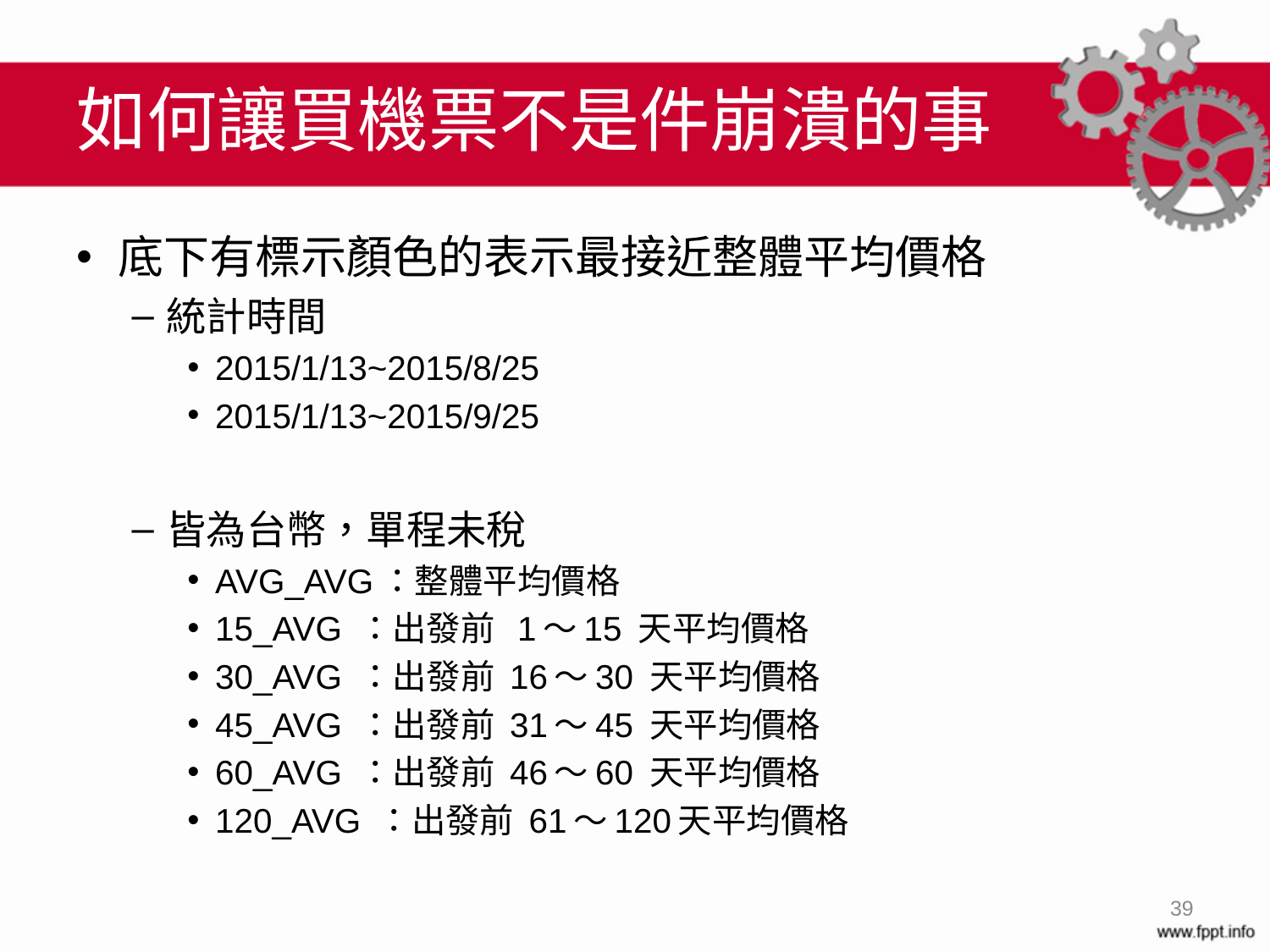

# 如何讓買機票不是件崩潰的事
底下有標示顏色的表示最接近整體平均價格
統計時間
2015/1/13~2015/8/25
2015/1/13~2015/9/25

皆為台幣，單程未稅
AVG_AVG：整體平均價格
15_AVG ：出發前  1～15 天平均價格
30_AVG ：出發前 16～30 天平均價格
45_AVG ：出發前 31～45 天平均價格
60_AVG ：出發前 46～60 天平均價格
120_AVG ：出發前 61～120天平均價格
39